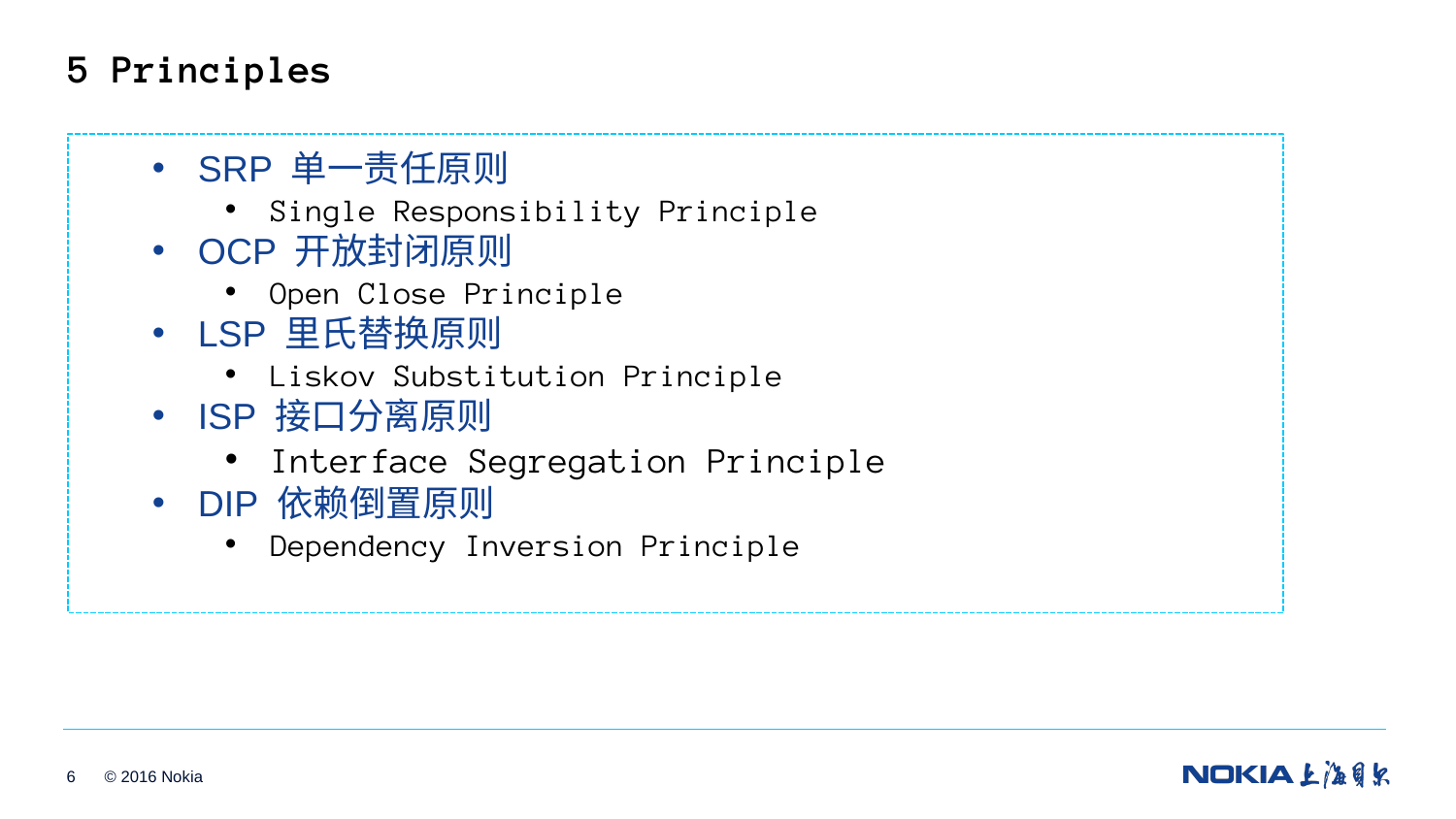

5 Principles
SRP 单一责任原则
Single Responsibility Principle
OCP 开放封闭原则
Open Close Principle
LSP 里氏替换原则
Liskov Substitution Principle
ISP 接口分离原则
Interface Segregation Principle
DIP 依赖倒置原则
Dependency Inversion Principle